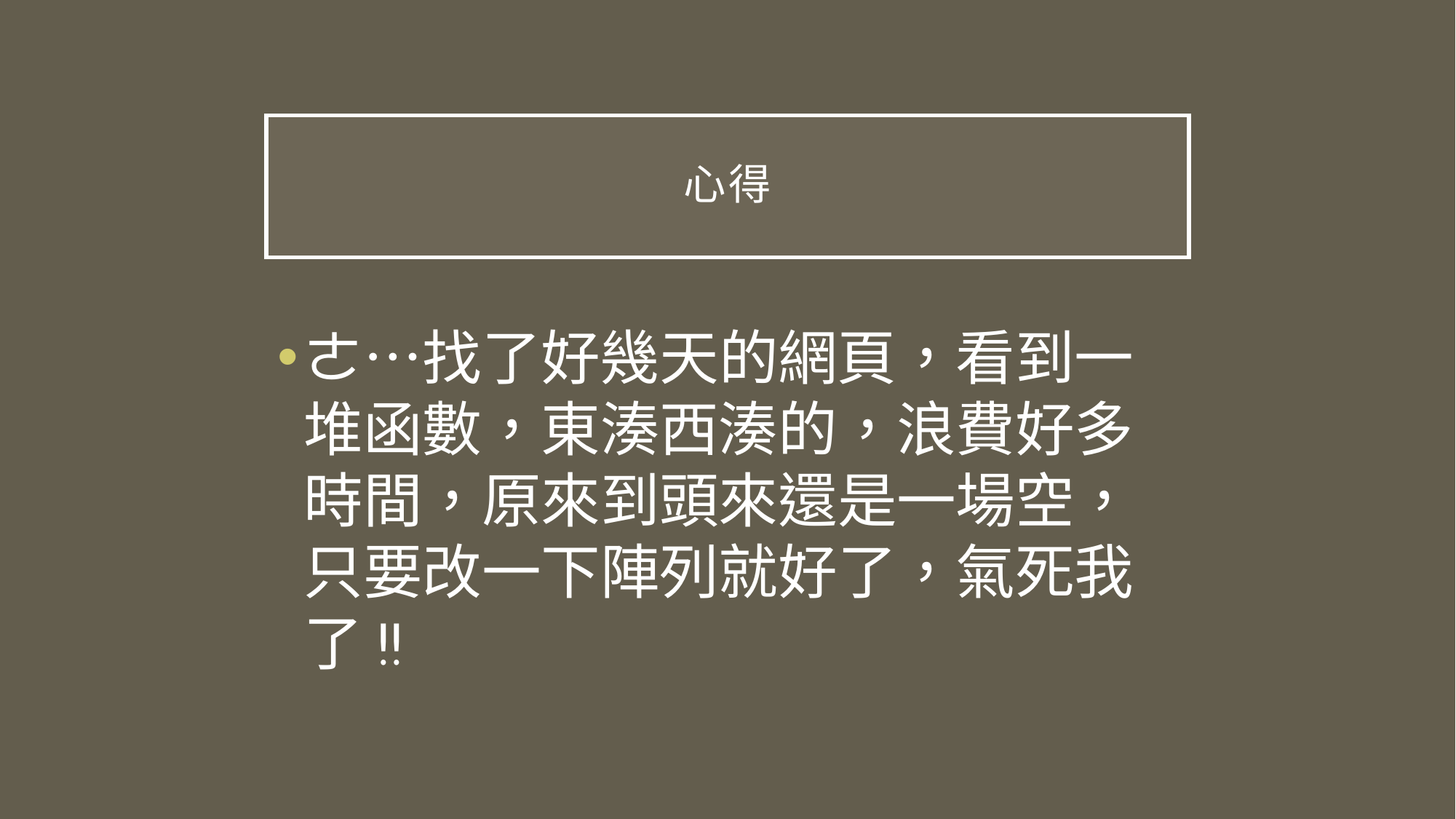

# 心得
ㄜ…找了好幾天的網頁，看到一堆函數，東湊西湊的，浪費好多時間，原來到頭來還是一場空，只要改一下陣列就好了，氣死我了!!